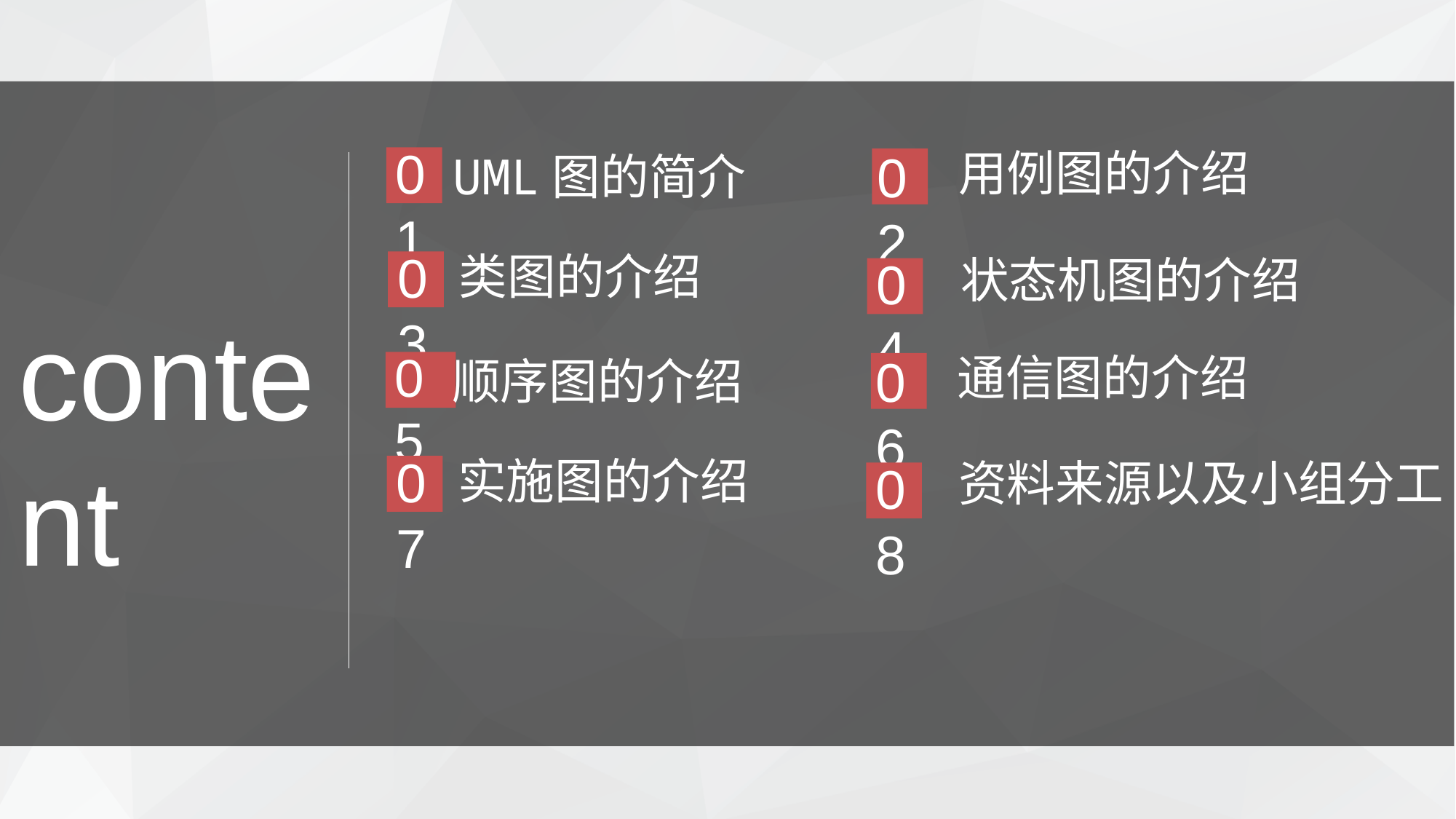

01

02

用例图的介绍
UML图的简介
03

类图的介绍
 状态机图的介绍
04

content
05

06

通信图的介绍
顺序图的介绍

07

实施图的介绍
资料来源以及小组分工

08